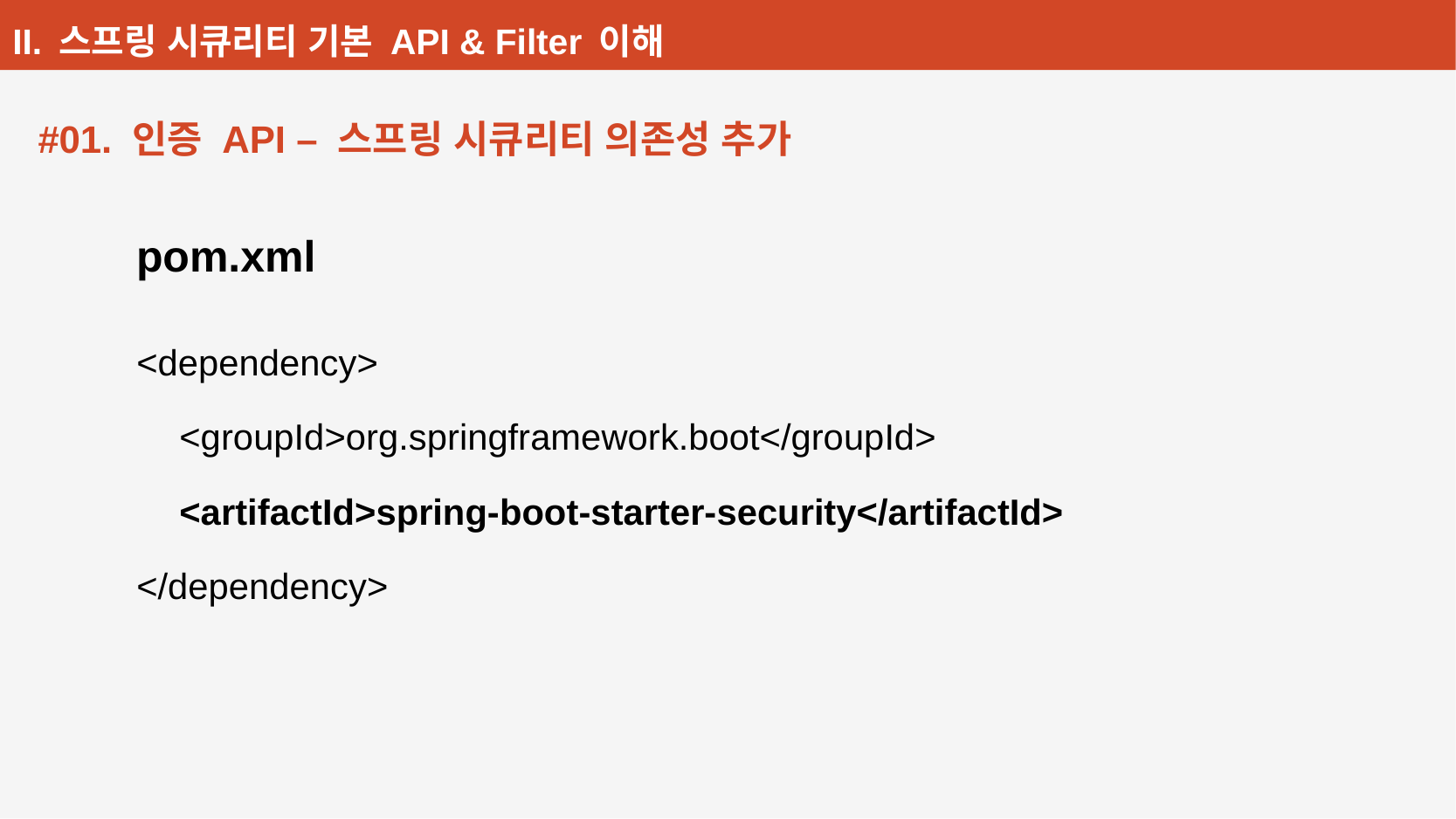

#01. 인증 API – 스프링 시큐리티 의존성 추가
pom.xml
<dependency>
<groupId>org.springframework.boot</groupId>
<artifactId>spring-boot-starter-security</artifactId>
</dependency>